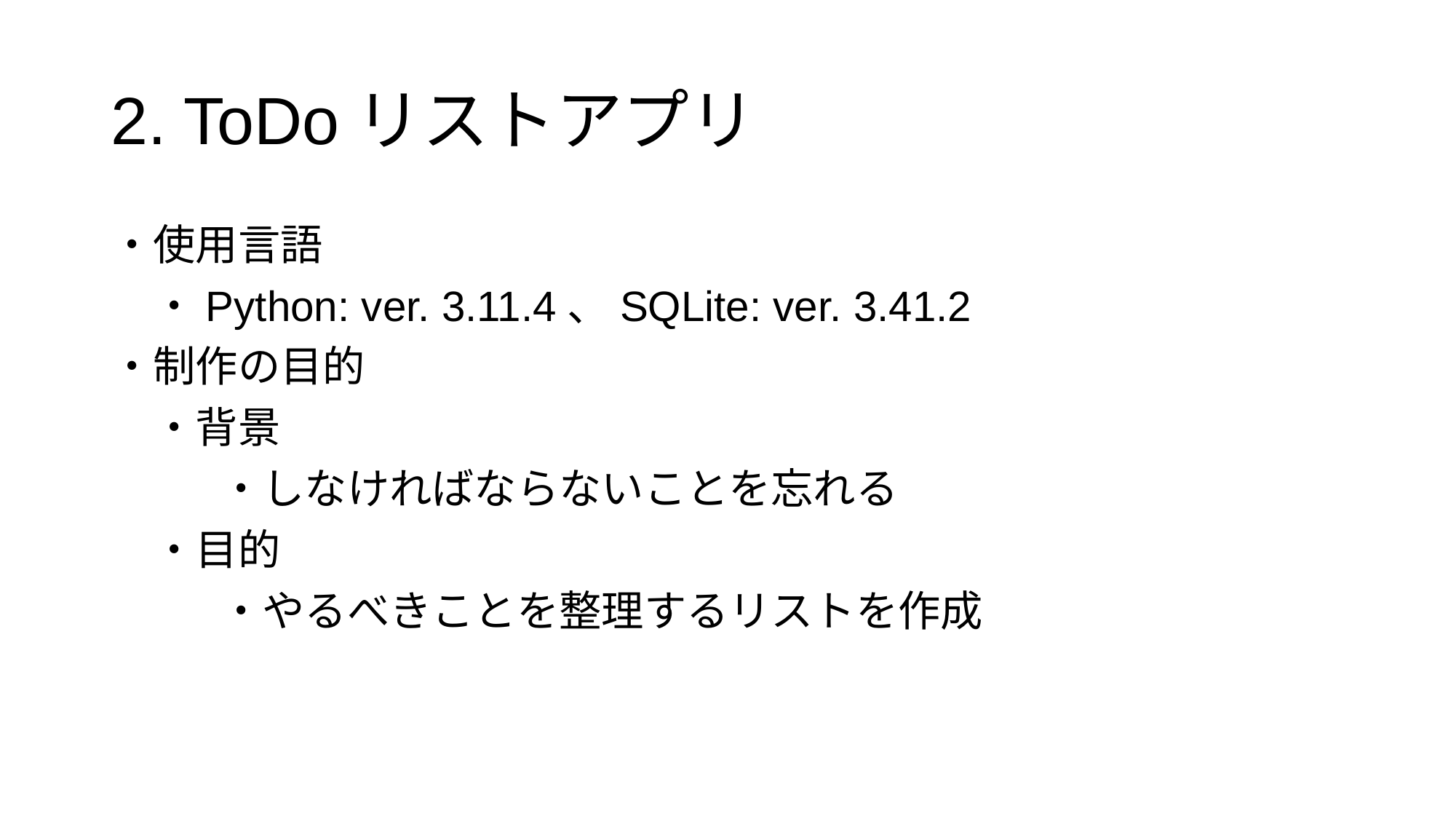

# 2. ToDoリストアプリ
・使用言語
　・Python: ver. 3.11.4、SQLite: ver. 3.41.2
・制作の目的
　・背景
	・しなければならないことを忘れる
　・目的
	・やるべきことを整理するリストを作成